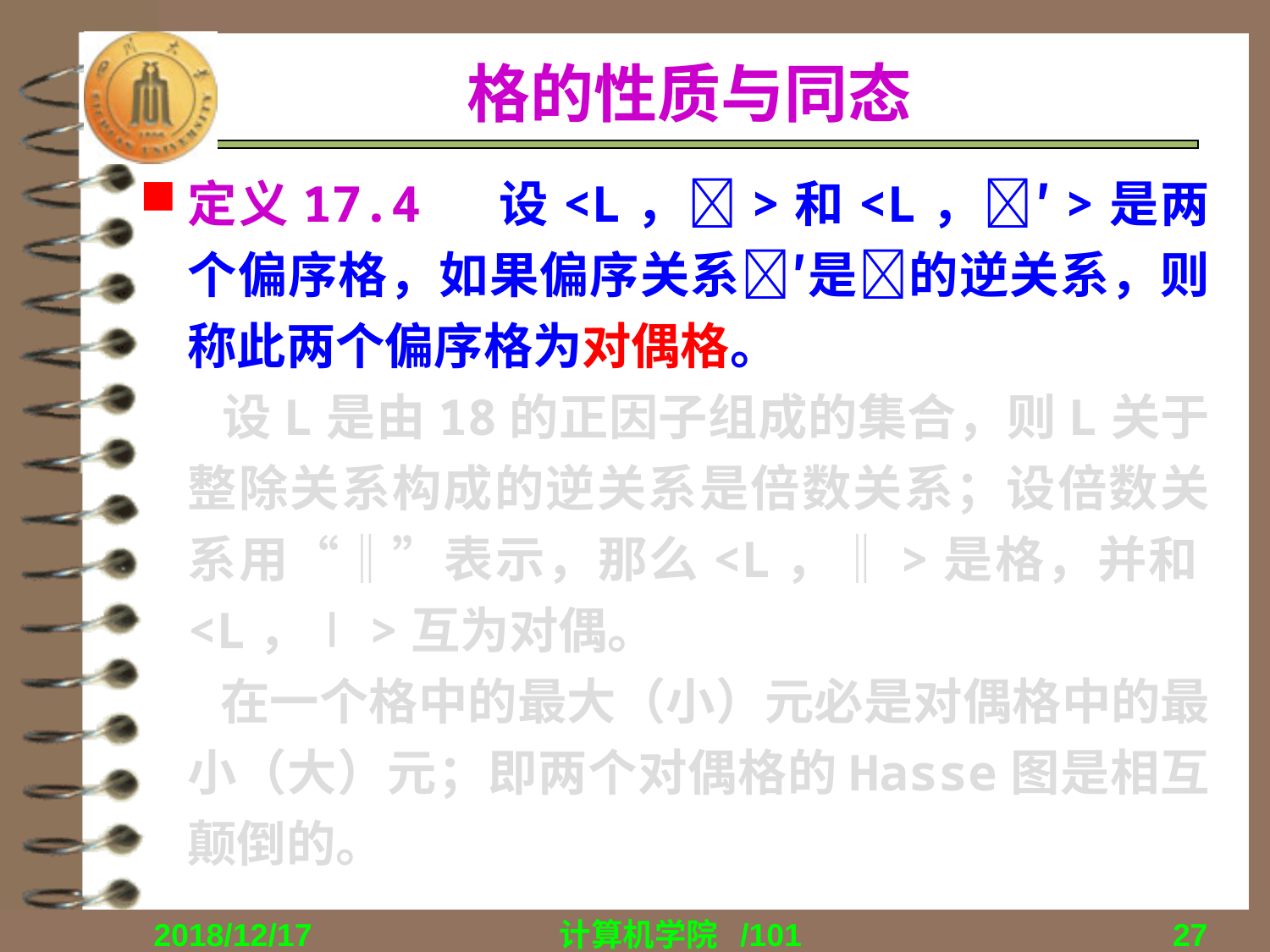

# 格的性质与同态
定义17.4  设<L，≤>和<L，≤′>是两个偏序格，如果偏序关系≤′是≤的逆关系，则称此两个偏序格为对偶格。
      设L是由18的正因子组成的集合，则L关于整除关系构成的逆关系是倍数关系；设倍数关系用“‖”表示，那么<L，‖>是格，并和<L，∣>互为对偶。
      在一个格中的最大（小）元必是对偶格中的最小（大）元；即两个对偶格的Hasse图是相互颠倒的。
2018/12/17
计算机学院  /101
27